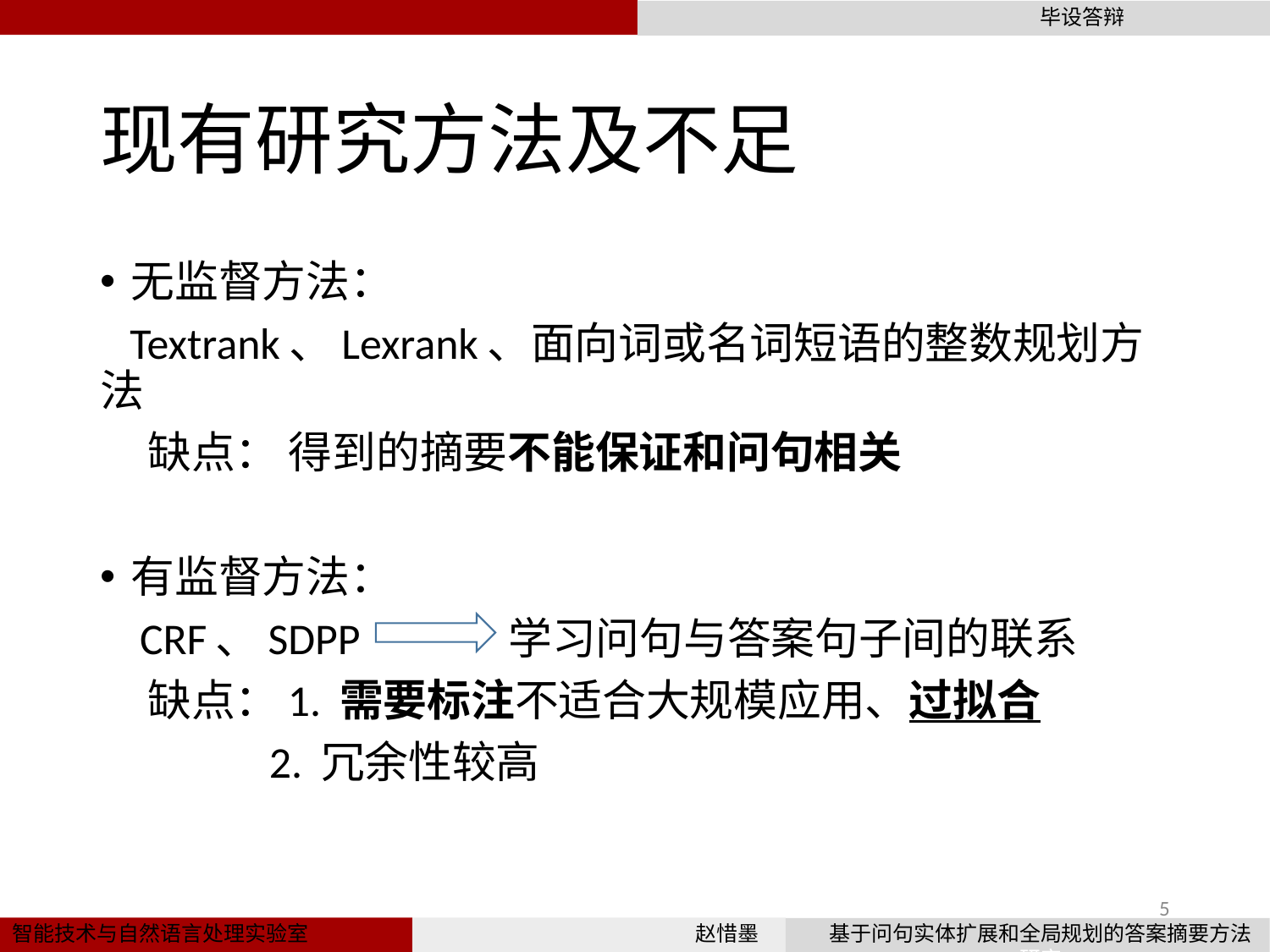

# 现有研究方法及不足
无监督方法：
   Textrank、Lexrank、面向词或名词短语的整数规划方法
    缺点： 得到的摘要不能保证和问句相关

有监督方法：
    CRF、SDPP              学习问句与答案句子间的联系
    缺点：1. 需要标注不适合大规模应用、过拟合
                 2. 冗余性较高

5